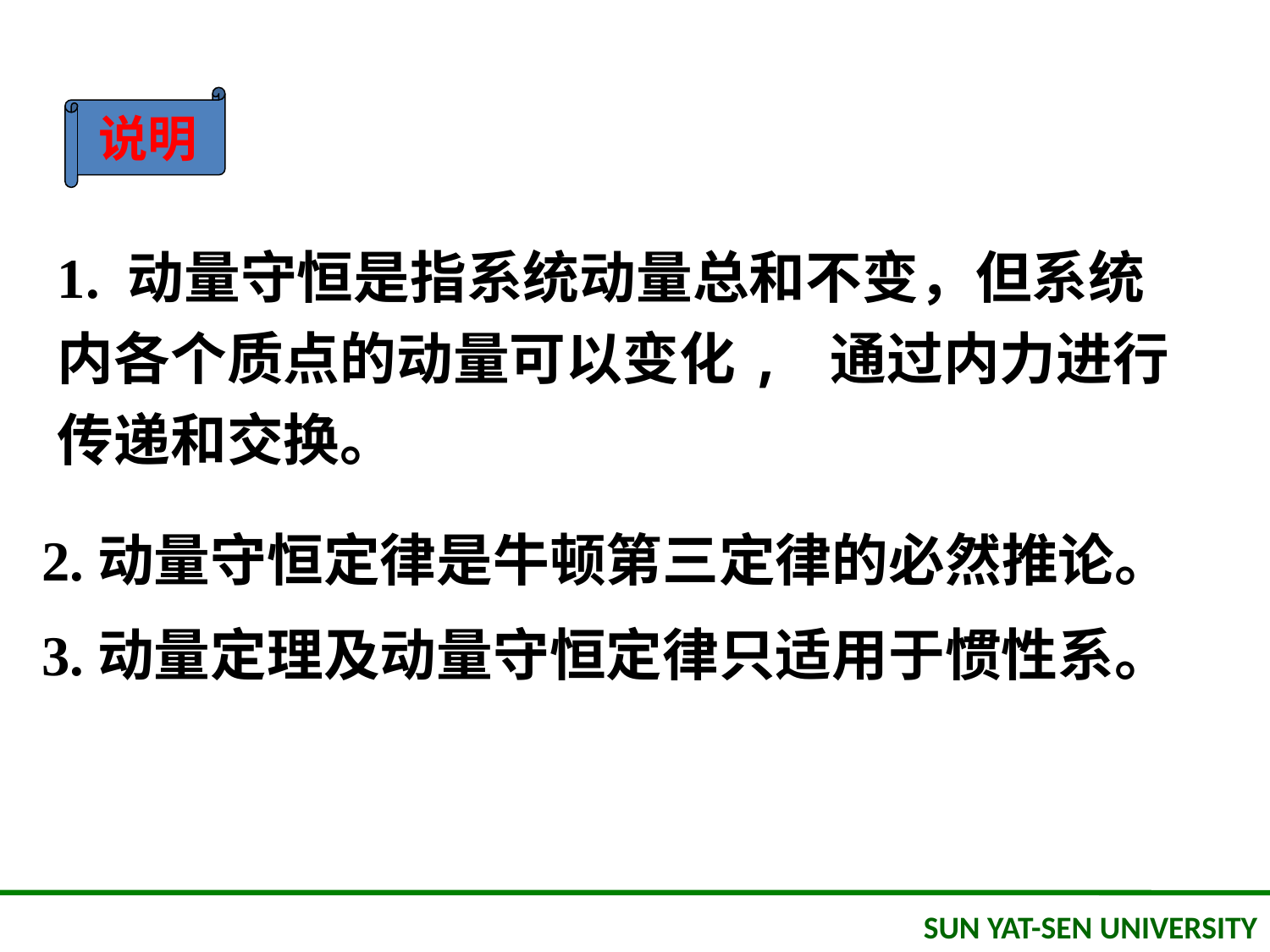

说明
1. 动量守恒是指系统动量总和不变，但系统内各个质点的动量可以变化, 通过内力进行传递和交换。
2.动量守恒定律是牛顿第三定律的必然推论。
3.动量定理及动量守恒定律只适用于惯性系。